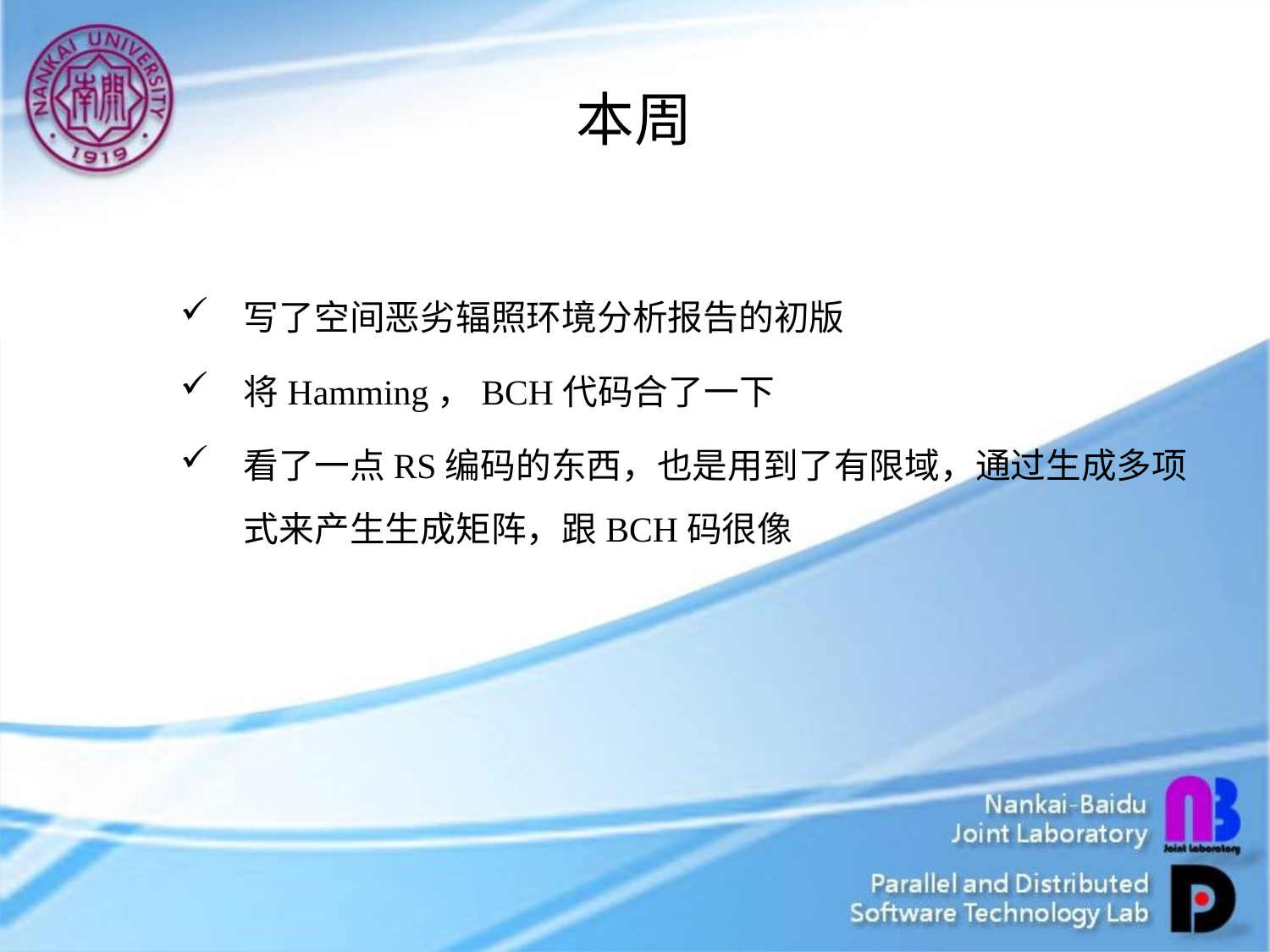

# 本周
写了空间恶劣辐照环境分析报告的初版
将Hamming，BCH代码合了一下
看了一点RS编码的东西，也是用到了有限域，通过生成多项式来产生生成矩阵，跟BCH码很像